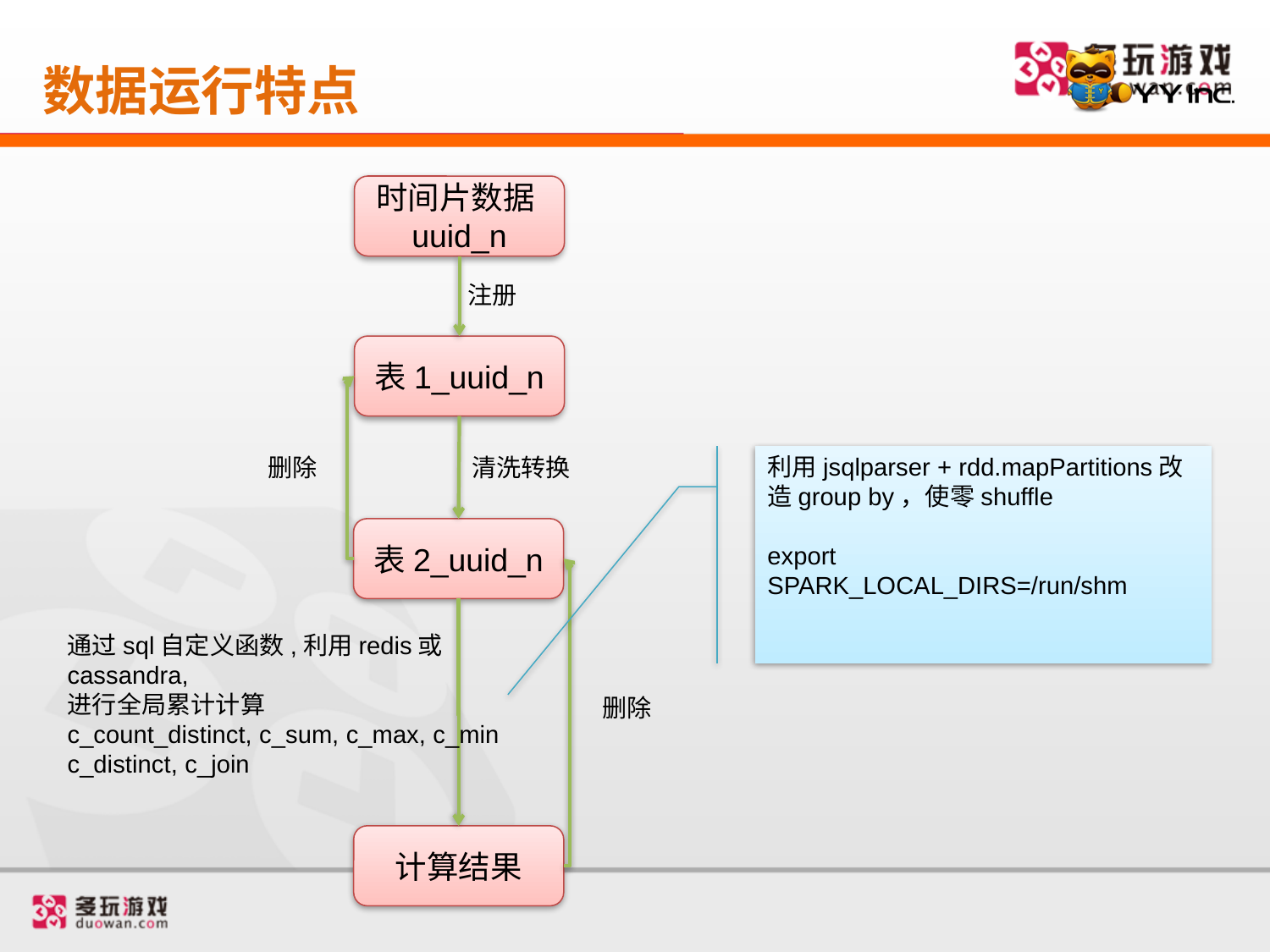

# 数据运行特点
时间片数据uuid_n
注册
表1_uuid_n
删除
清洗转换
利用jsqlparser + rdd.mapPartitions改造group by，使零shuffle

export SPARK_LOCAL_DIRS=/run/shm

表2_uuid_n
通过sql自定义函数,利用redis或cassandra,
进行全局累计计算
c_count_distinct, c_sum, c_max, c_min
c_distinct, c_join
删除
计算结果